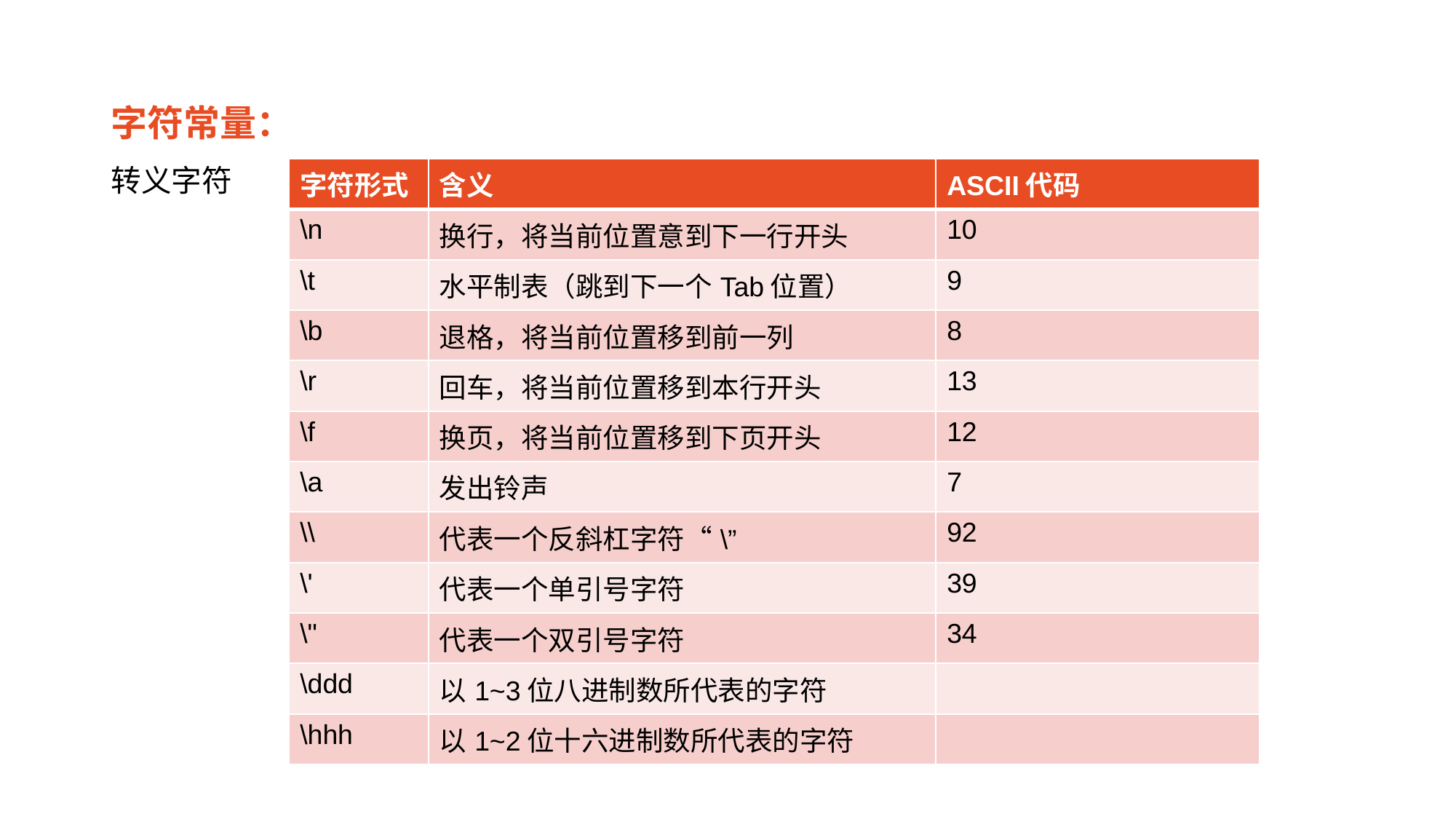

# 字符常量： 转义字符
| 字符形式 | 含义 | ASCII代码 |
| --- | --- | --- |
| \n | 换行，将当前位置意到下一行开头 | 10 |
| \t | 水平制表（跳到下一个Tab位置） | 9 |
| \b | 退格，将当前位置移到前一列 | 8 |
| \r | 回车，将当前位置移到本行开头 | 13 |
| \f | 换页，将当前位置移到下页开头 | 12 |
| \a | 发出铃声 | 7 |
| \\ | 代表一个反斜杠字符“\” | 92 |
| \' | 代表一个单引号字符 | 39 |
| \" | 代表一个双引号字符 | 34 |
| \ddd | 以1~3位八进制数所代表的字符 |  |
| \hhh | 以1~2位十六进制数所代表的字符 |  |